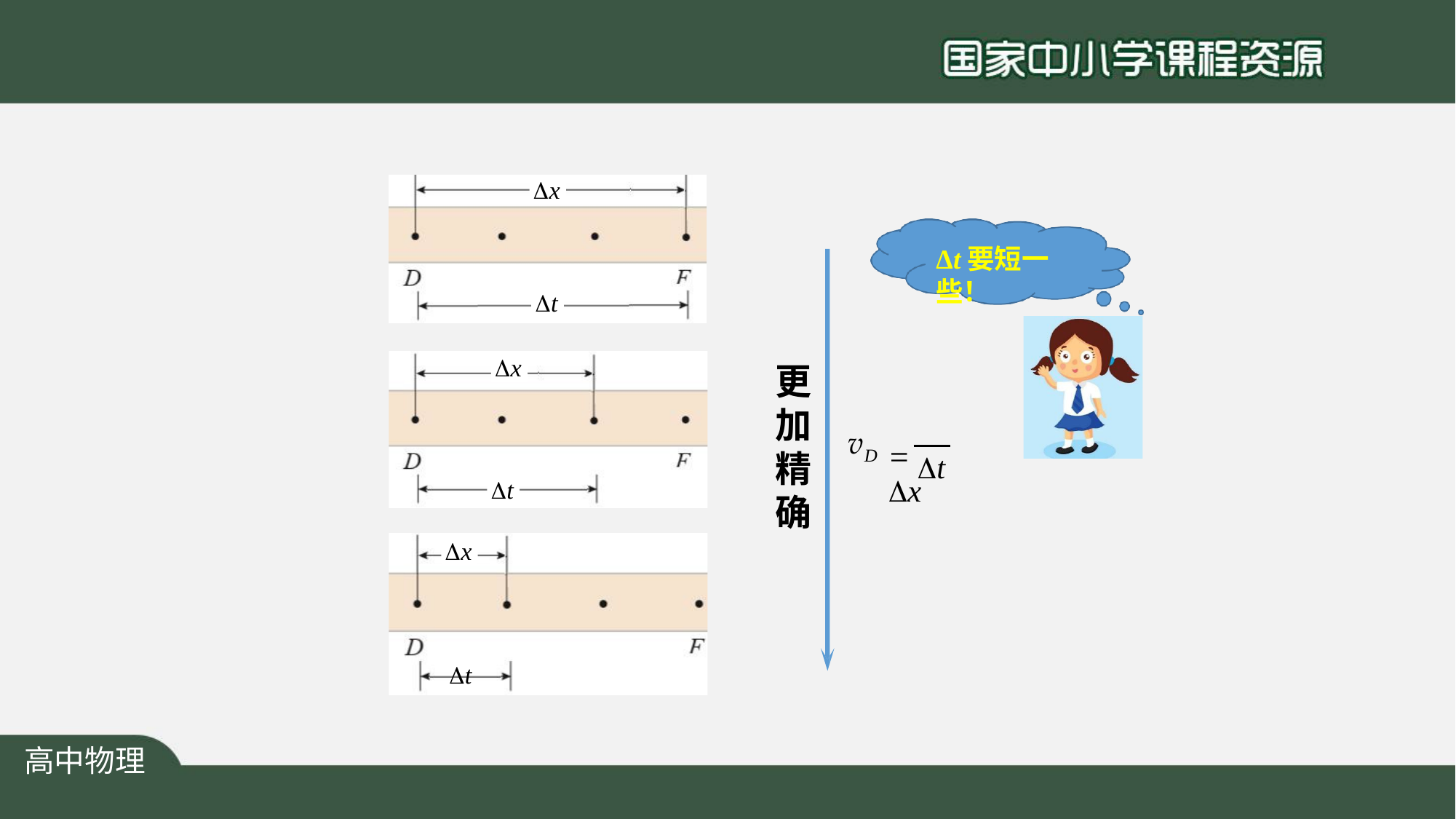

Δx

Δt要短一些！

Δt

Δx
更 加 精 确
= Δx
v
D
Δt

Δt

Δx
Δt
高中物理